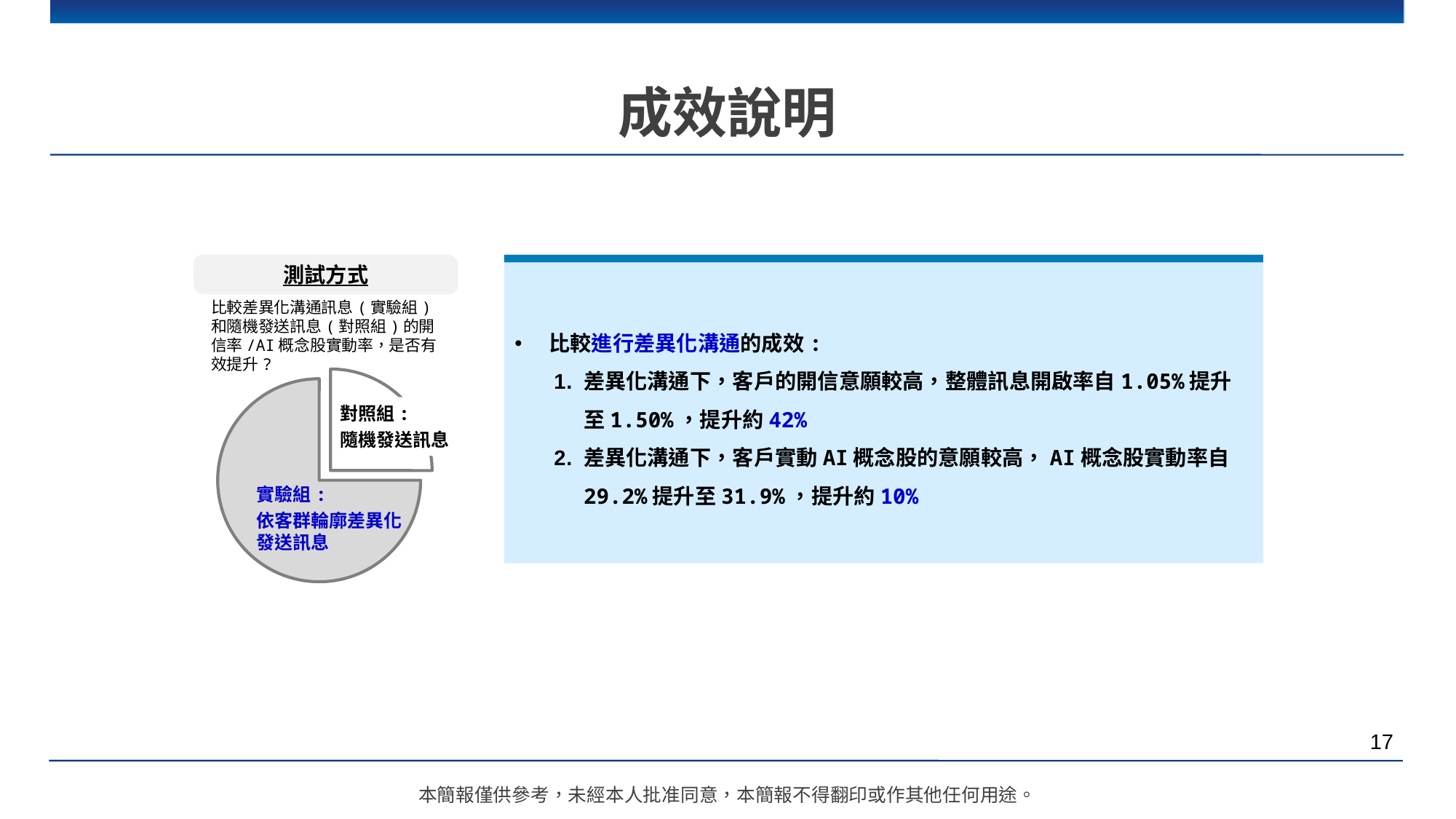

# 成效說明
測試方式

比較進行差異化溝通的成效:
差異化溝通下，客戶的開信意願較高，整體訊息開啟率自1.05%提升至1.50%，提升約42%
差異化溝通下，客戶實動AI概念股的意願較高，AI概念股實動率自29.2%提升至31.9%，提升約10%
比較差異化溝通訊息(實驗組)和隨機發送訊息(對照組)的開信率/AI概念股實動率，是否有效提升?

對照組:
隨機發送訊息
實驗組:
依客群輪廓差異化發送訊息
17